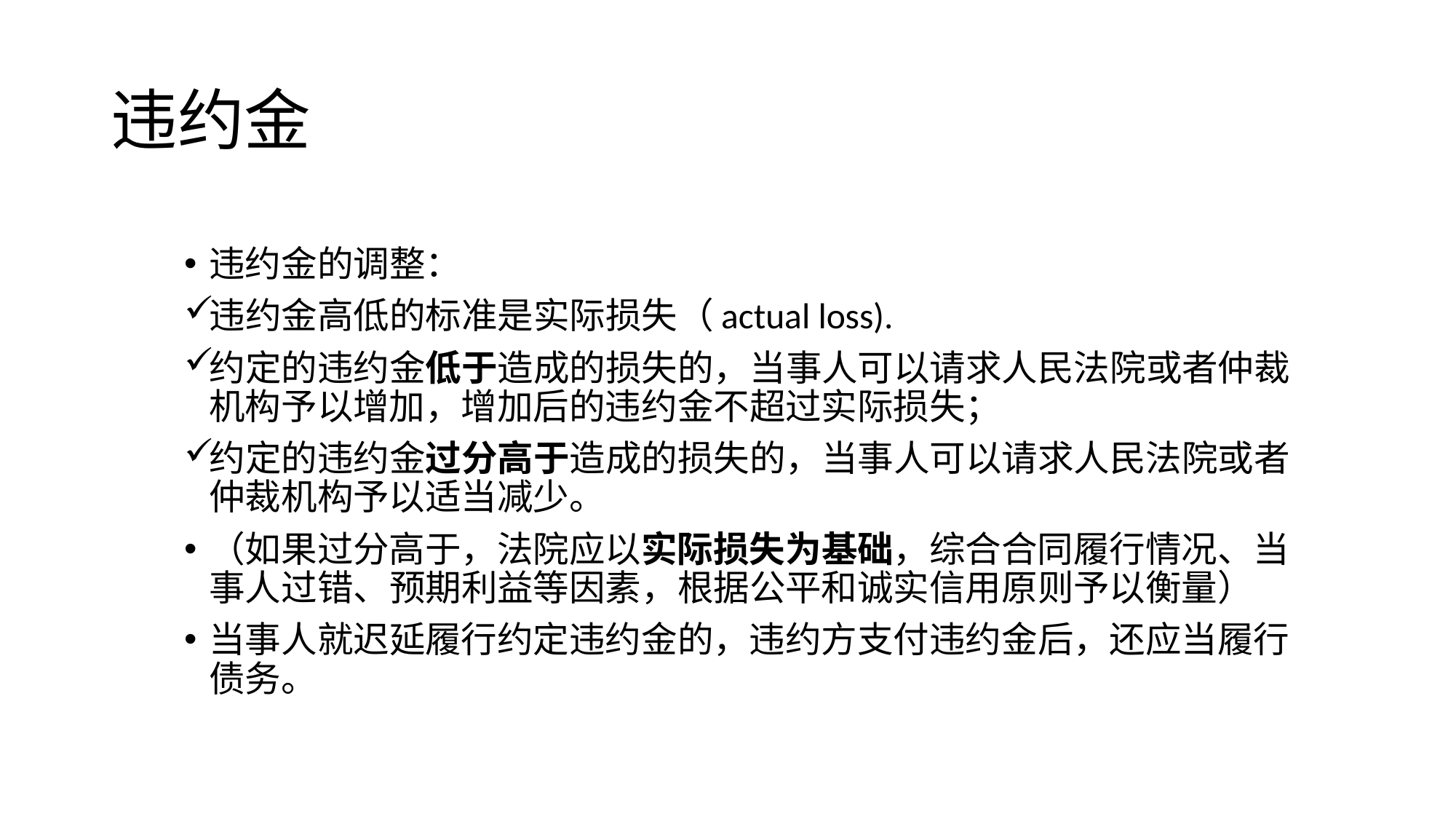

# 违约金
违约金的调整：
违约金高低的标准是实际损失（actual loss).
约定的违约金低于造成的损失的，当事人可以请求人民法院或者仲裁机构予以增加，增加后的违约金不超过实际损失；
约定的违约金过分高于造成的损失的，当事人可以请求人民法院或者仲裁机构予以适当减少。
（如果过分高于，法院应以实际损失为基础，综合合同履行情况、当事人过错、预期利益等因素，根据公平和诚实信用原则予以衡量）
当事人就迟延履行约定违约金的，违约方支付违约金后，还应当履行债务。